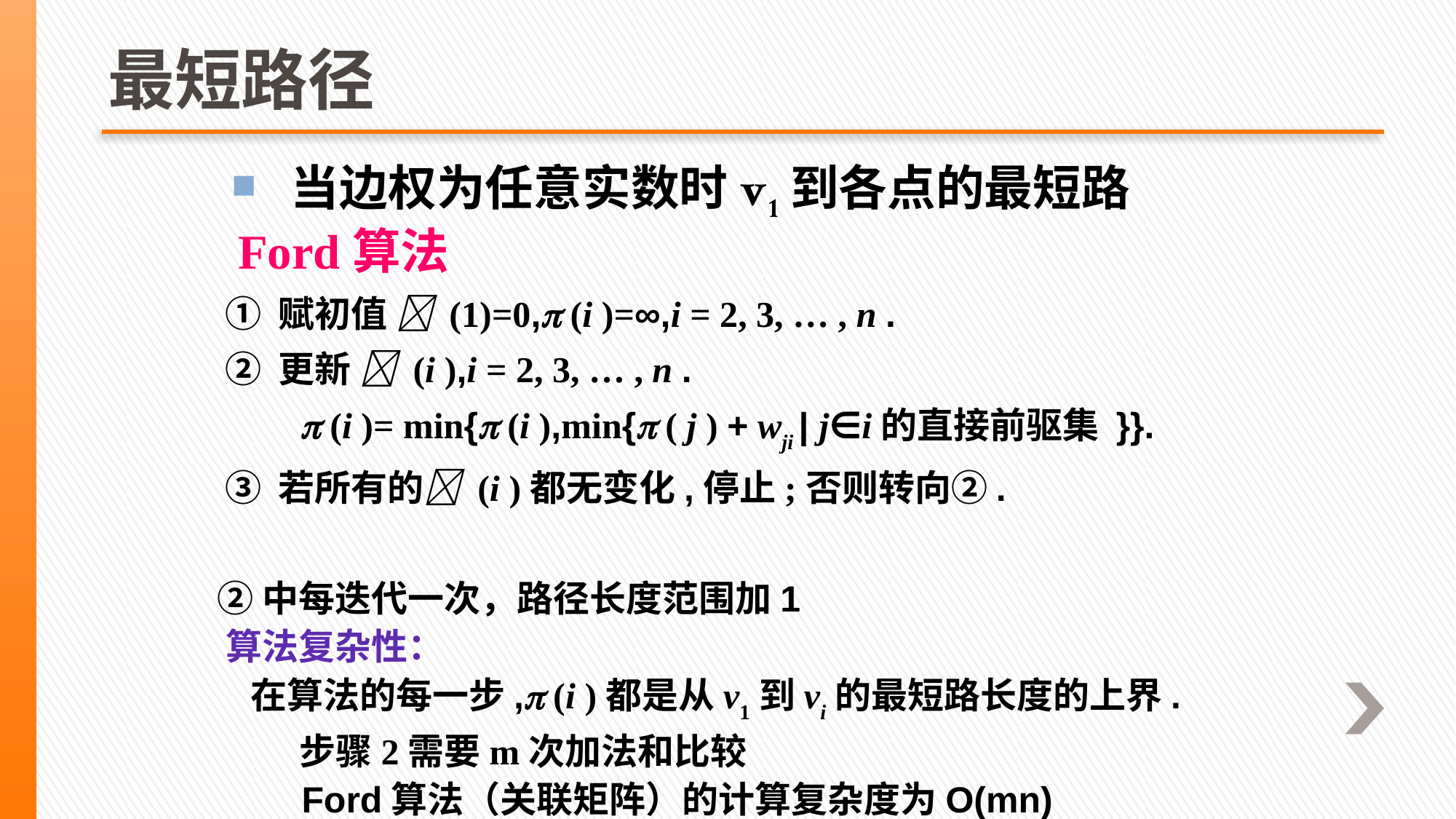

# 最短路径
  当边权为任意实数时v1到各点的最短路
     Ford算法
    ① 赋初值 π (1)=0,π (i )=∞,i = 2, 3, … , n .
    ② 更新 π (i ),i = 2, 3, … , n .
π (i )= min{π (i ),min{π ( j ) + wji | j∈i的直接前驱集 }}.
    ③ 若所有的π (i )都无变化,停止;否则转向②.

   ②中每迭代一次，路径长度范围加1
   算法复杂性：
      在算法的每一步,π (i )都是从v1到vi的最短路长度的上界.
            步骤2需要m次加法和比较
	Ford算法（关联矩阵）的计算复杂度为O(mn)
	加入队列优化SPFA最差复杂度为O(mn)/O(kn^2)